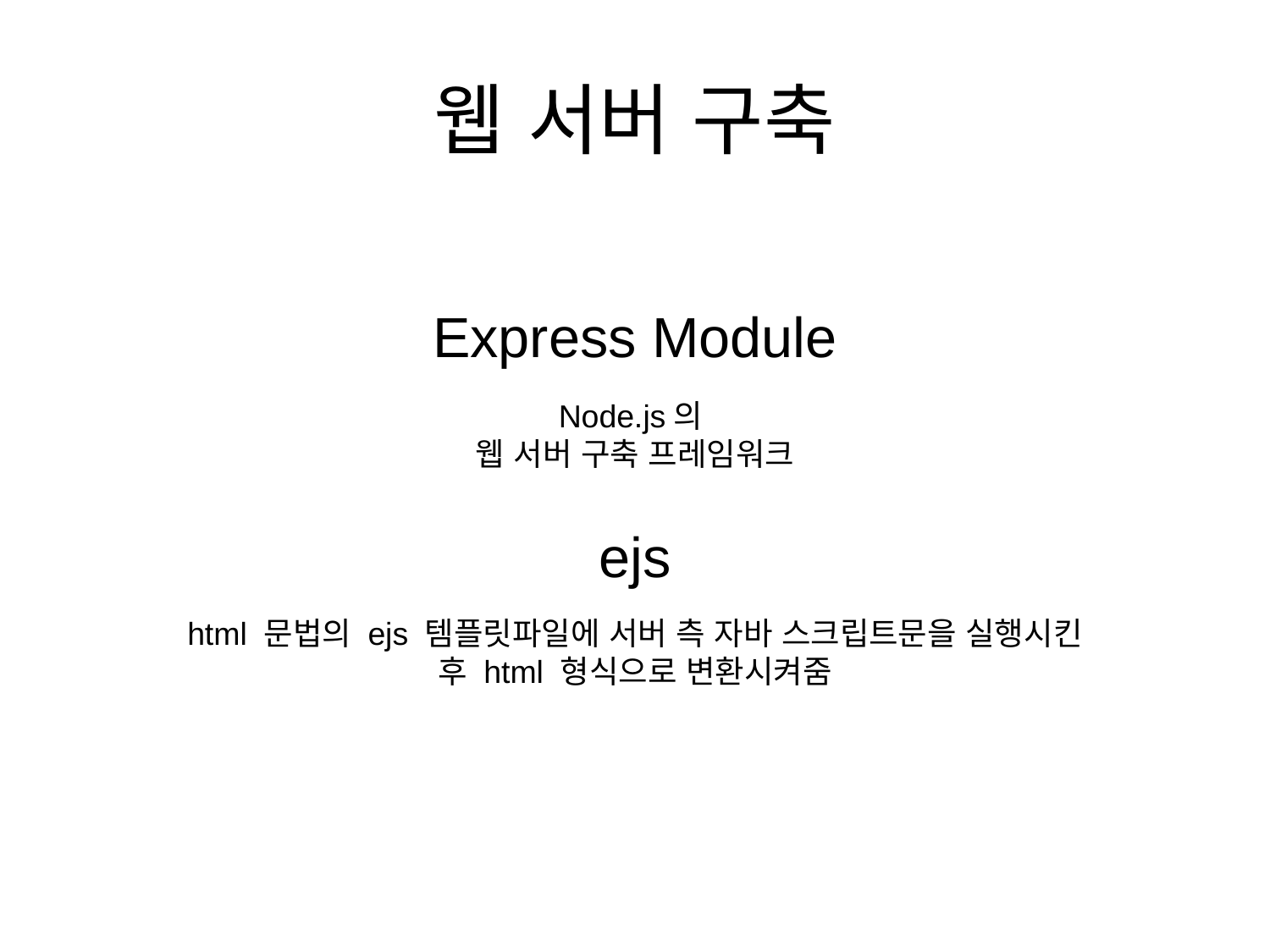

웹 서버 구축
# Express Module
Node.js의
웹 서버 구축 프레임워크
ejs
html 문법의 ejs 템플릿파일에 서버 측 자바 스크립트문을 실행시킨 후 html 형식으로 변환시켜줌